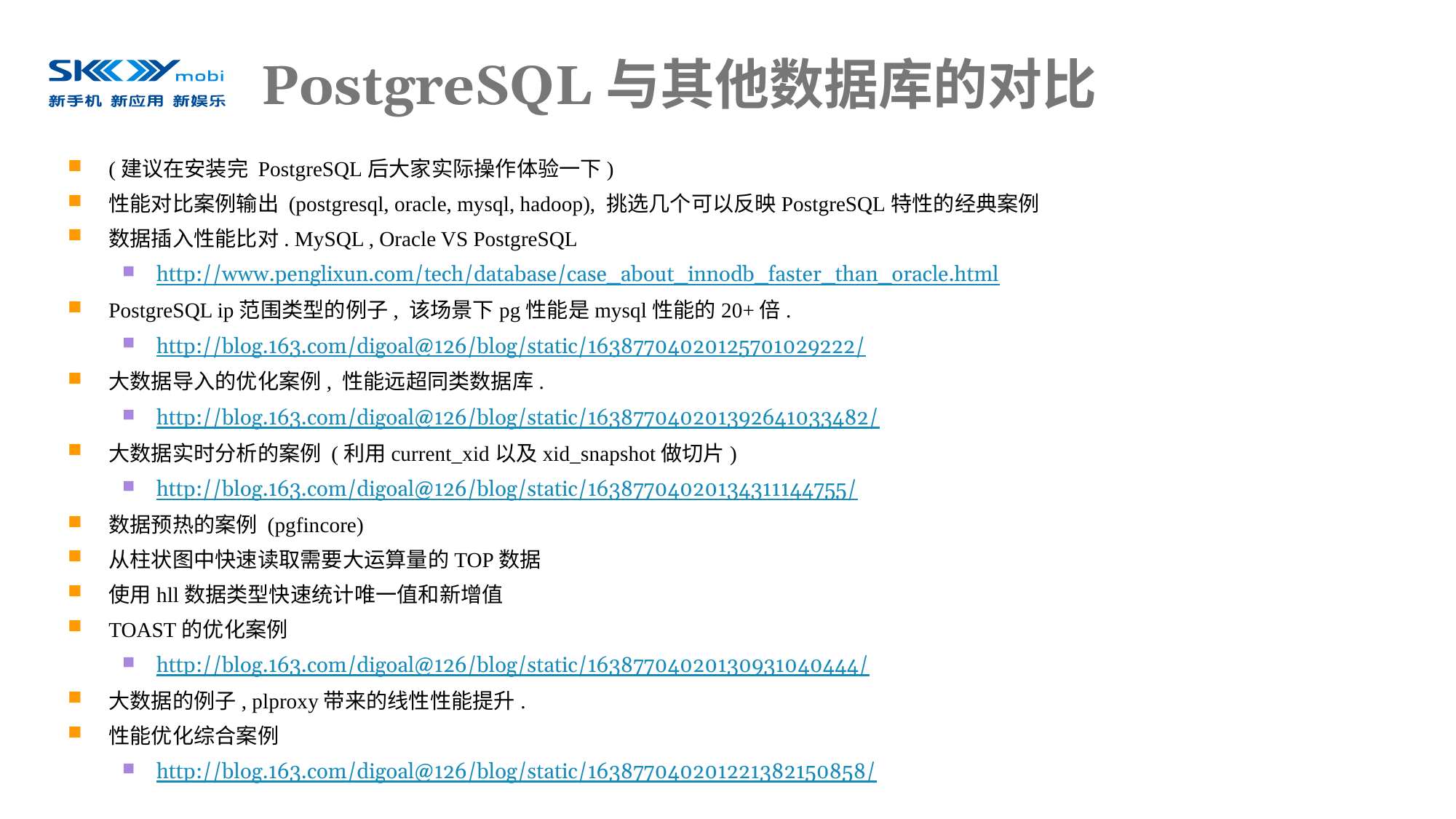

# PostgreSQL与其他数据库的对比
(建议在安装完 PostgreSQL后大家实际操作体验一下)
性能对比案例输出 (postgresql, oracle, mysql, hadoop), 挑选几个可以反映PostgreSQL特性的经典案例
数据插入性能比对. MySQL , Oracle VS PostgreSQL
http://www.penglixun.com/tech/database/case_about_innodb_faster_than_oracle.html
PostgreSQL ip范围类型的例子, 该场景下pg性能是mysql性能的20+倍.
http://blog.163.com/digoal@126/blog/static/16387704020125701029222/
大数据导入的优化案例, 性能远超同类数据库.
http://blog.163.com/digoal@126/blog/static/163877040201392641033482/
大数据实时分析的案例 (利用current_xid以及xid_snapshot做切片)
http://blog.163.com/digoal@126/blog/static/16387704020134311144755/
数据预热的案例 (pgfincore)
从柱状图中快速读取需要大运算量的TOP数据
使用hll数据类型快速统计唯一值和新增值
TOAST的优化案例
http://blog.163.com/digoal@126/blog/static/16387704020130931040444/
大数据的例子, plproxy带来的线性性能提升.
性能优化综合案例
http://blog.163.com/digoal@126/blog/static/163877040201221382150858/